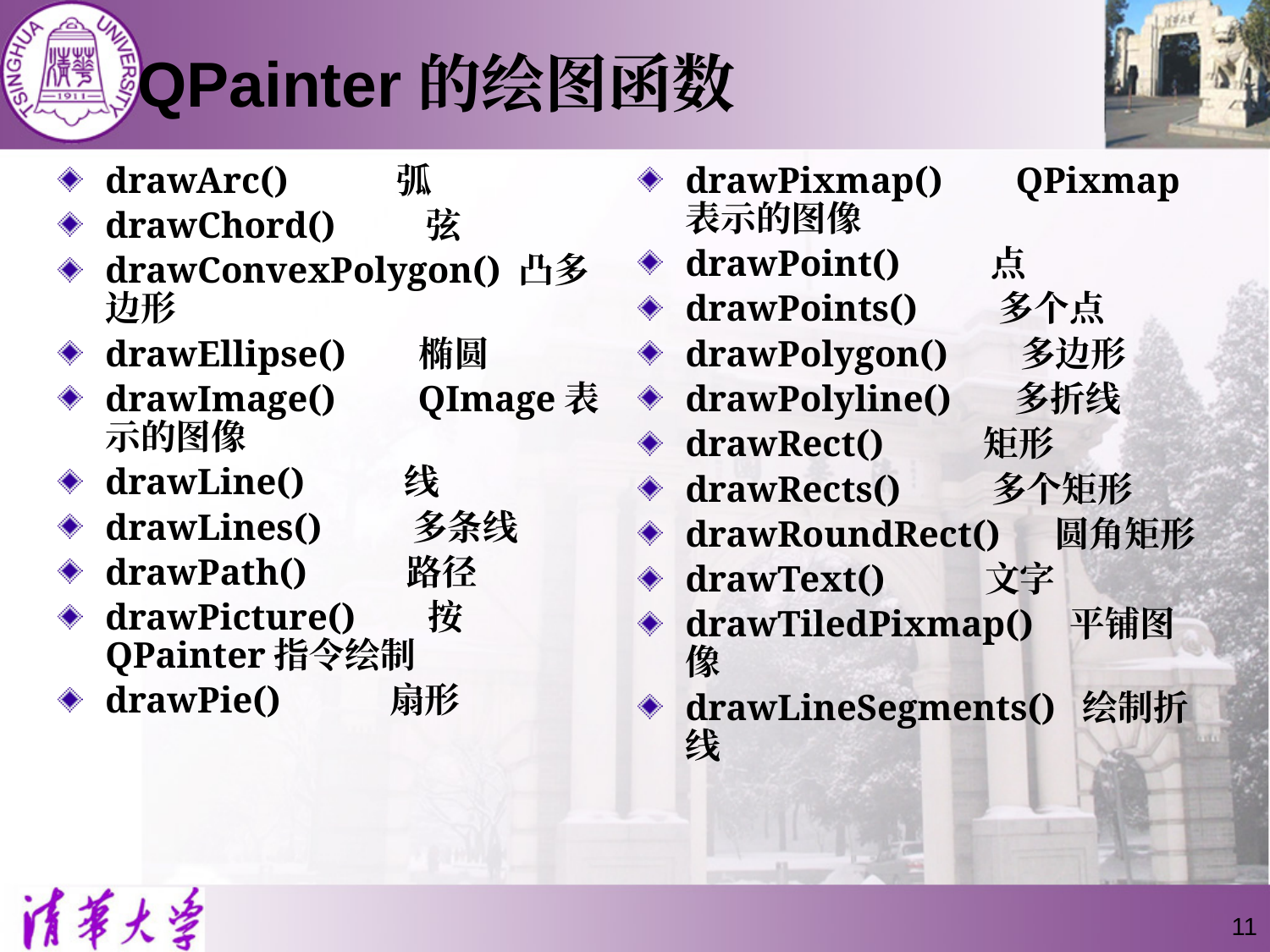

# QPainter的绘图函数
drawArc()           弧
drawChord()         弦
drawConvexPolygon() 凸多边形
drawEllipse()       椭圆
drawImage()         QImage表示的图像
drawLine()          线
drawLines()         多条线
drawPath()          路径
drawPicture()       按QPainter指令绘制
drawPie()           扇形

drawPixmap()        QPixmap表示的图像
drawPoint()         点
drawPoints()        多个点
drawPolygon()       多边形
drawPolyline()      多折线
drawRect()          矩形
drawRects()         多个矩形
drawRoundRect()     圆角矩形
drawText()          文字
drawTiledPixmap()   平铺图像
drawLineSegments()  绘制折线

11